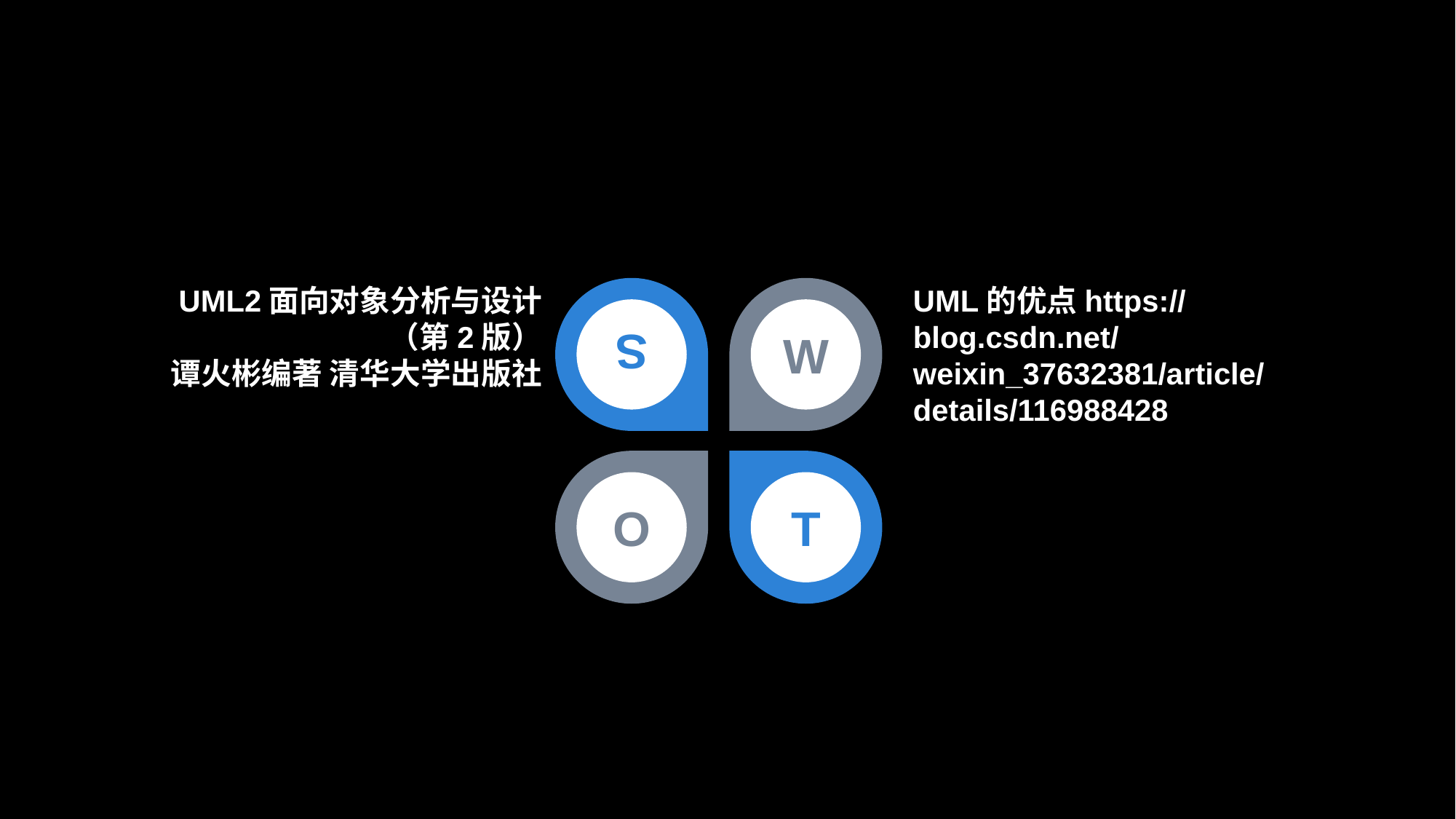

UML2面向对象分析与设计（第2版）
谭火彬编著 清华大学出版社
UML的优点https://blog.csdn.net/weixin_37632381/article/details/116988428

S

W

O

T